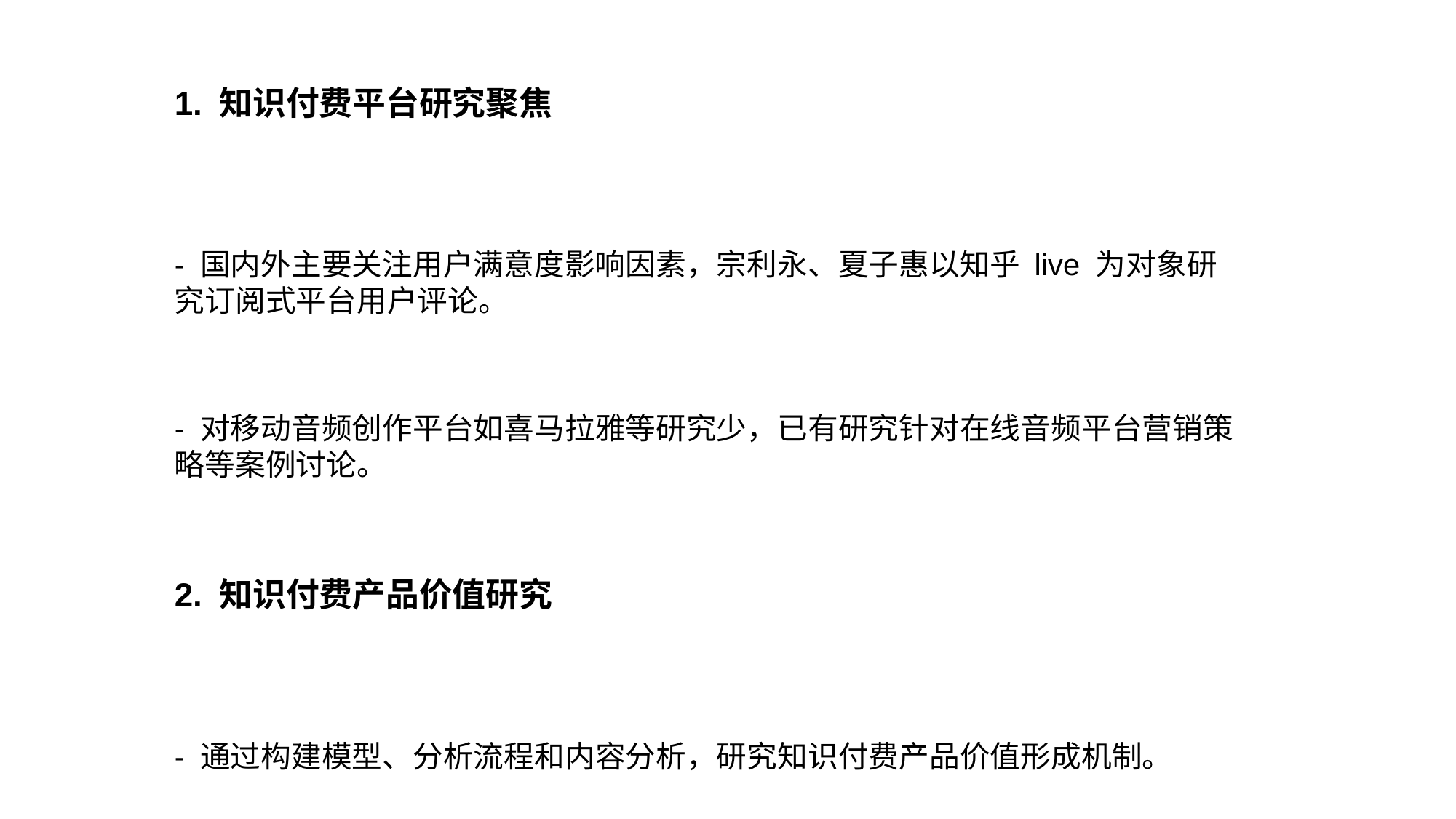

1. 知识付费平台研究聚焦

- 国内外主要关注用户满意度影响因素，宗利永、夏子惠以知乎 live 为对象研究订阅式平台用户评论。
- 对移动音频创作平台如喜马拉雅等研究少，已有研究针对在线音频平台营销策略等案例讨论。
2. 知识付费产品价值研究
- 通过构建模型、分析流程和内容分析，研究知识付费产品价值形成机制。